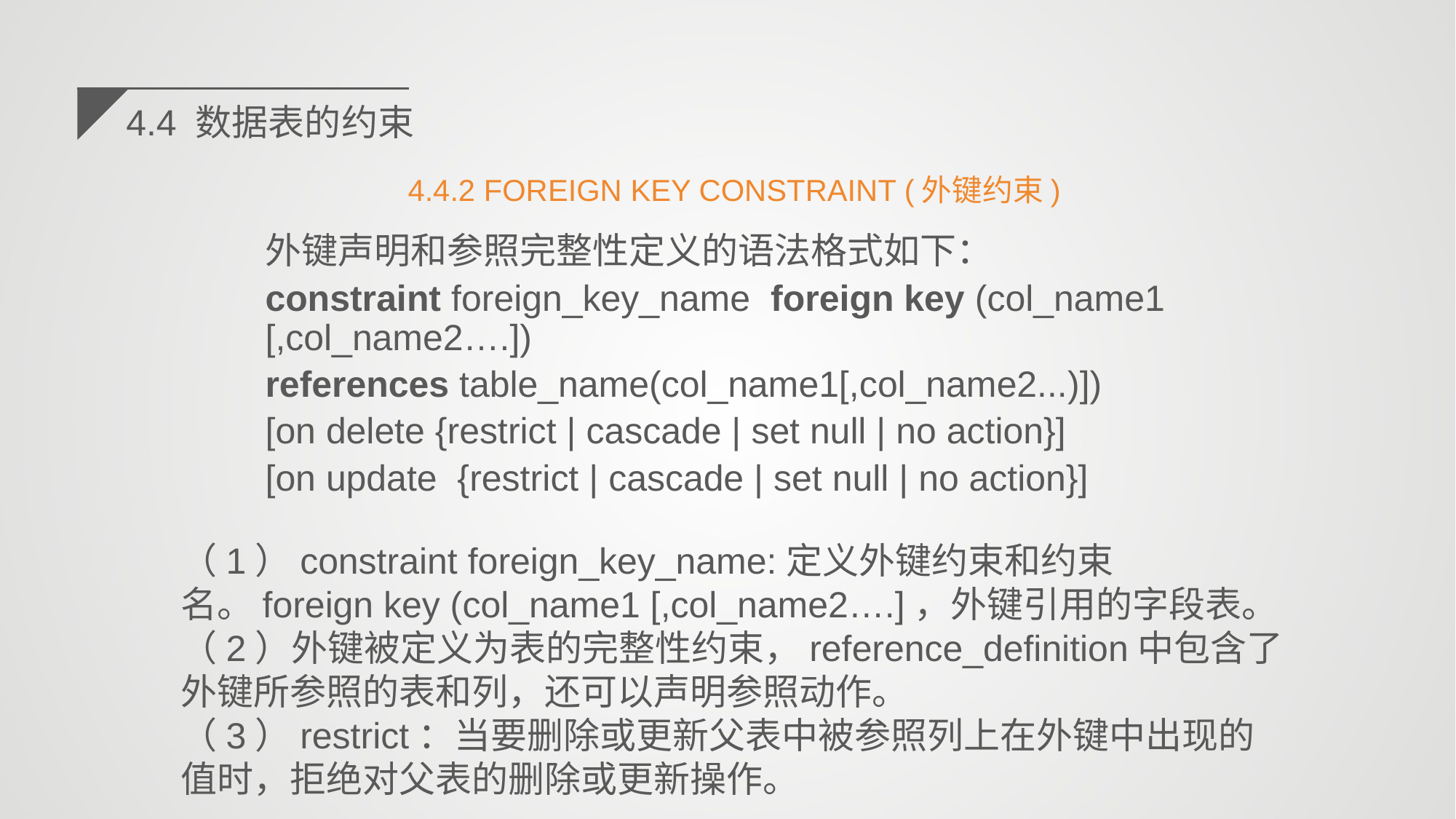

4.4 数据表的约束

4.4.2 FOREIGN KEY CONSTRAINT (外键约束)

外键声明和参照完整性定义的语法格式如下：
constraint foreign_key_name  foreign key (col_name1 [,col_name2….])
references table_name(col_name1[,col_name2...)])
[on delete {restrict | cascade | set null | no action}]
[on update  {restrict | cascade | set null | no action}]

（1）constraint foreign_key_name:定义外键约束和约束名。foreign key (col_name1 [,col_name2….]，外键引用的字段表。
（2）外键被定义为表的完整性约束，reference_definition中包含了外键所参照的表和列，还可以声明参照动作。
（3）restrict：当要删除或更新父表中被参照列上在外键中出现的值时，拒绝对父表的删除或更新操作。